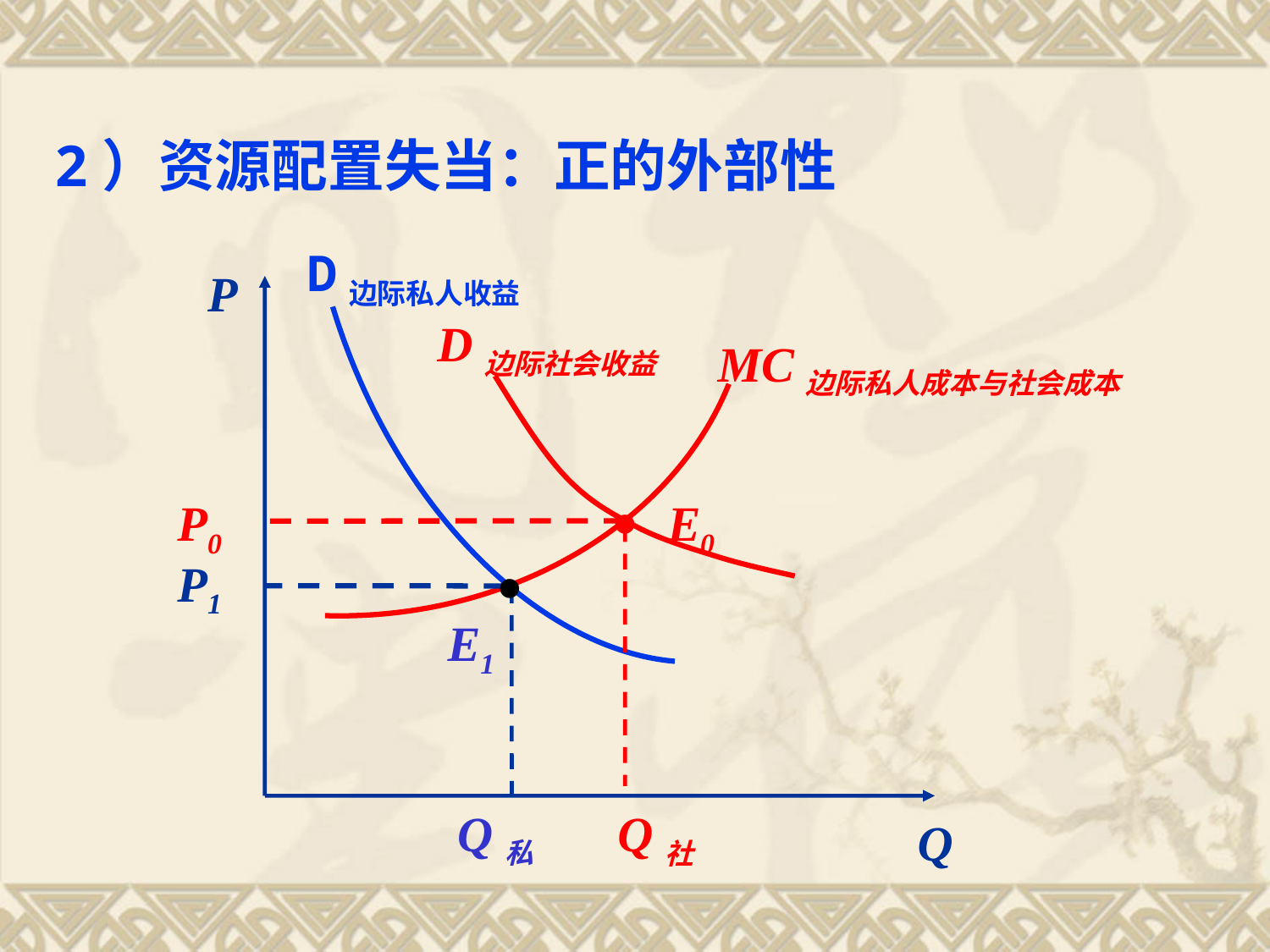

# 2）资源配置失当：正的外部性
D边际私人收益
P

D边际社会收益
MC边际私人成本与社会成本

•
P0
E0

•
P1

E1

Q私
Q社
Q